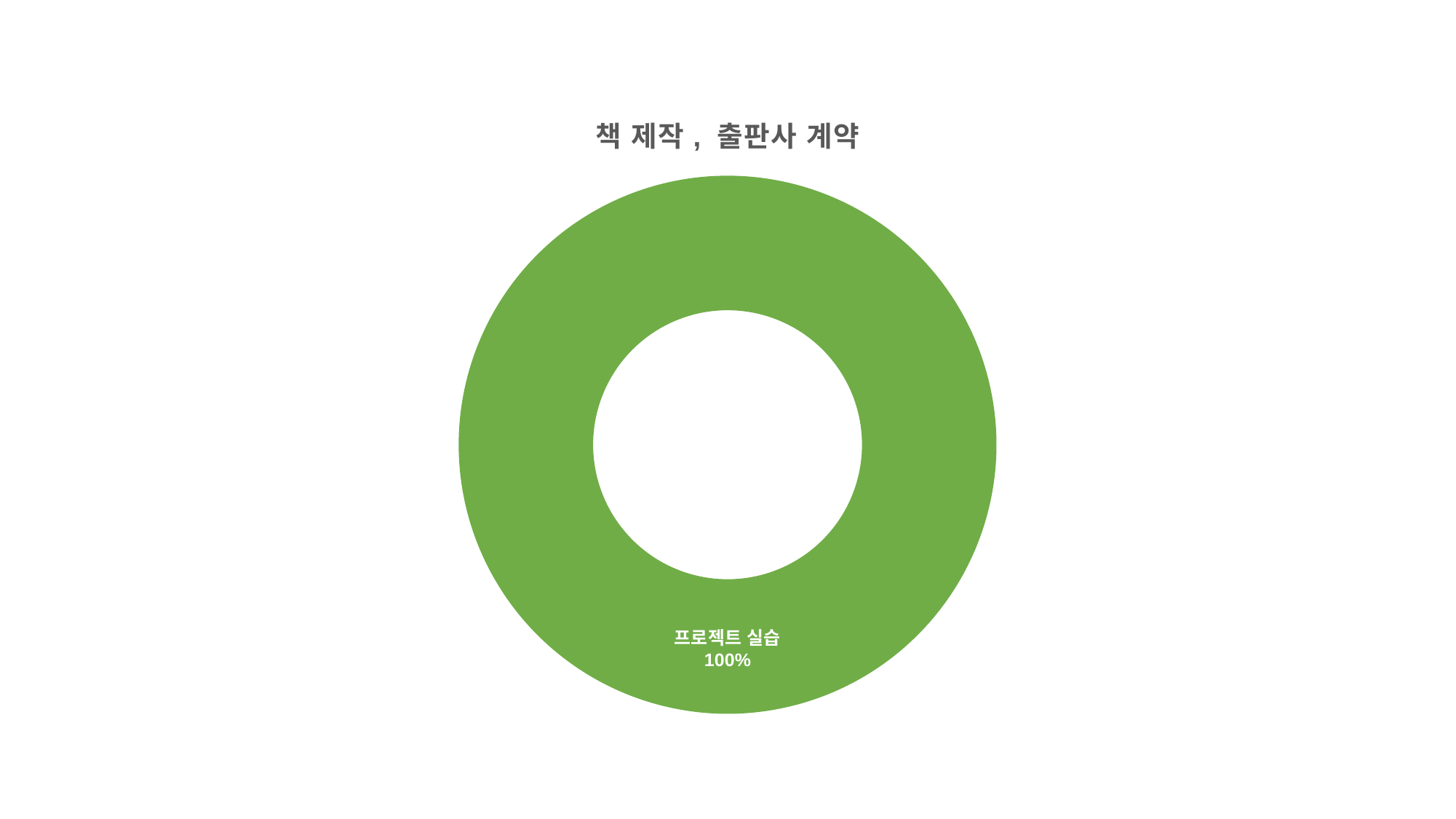

### Chart: 책 제작, 출판사 계약

| Category | 과외 시간 |
|---|---|
| 프로젝트 실습 | 60.0 |